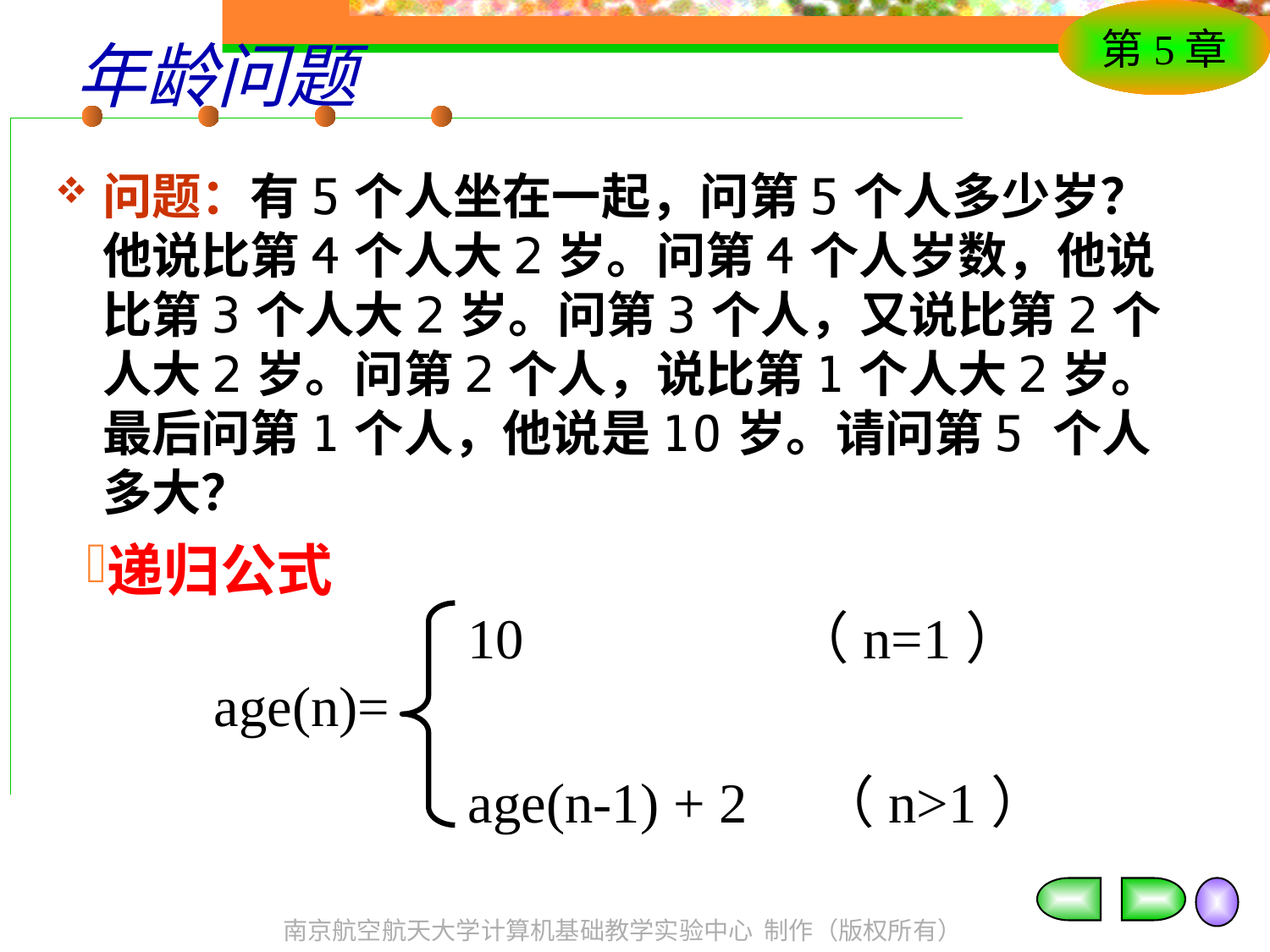

# 年龄问题
问题：有5个人坐在一起，问第5个人多少岁？他说比第4个人大2岁。问第4个人岁数，他说比第3个人大2岁。问第3个人，又说比第2个人大2岁。问第2个人，说比第1个人大2岁。最后问第1个人，他说是10岁。请问第5 个人多大？
递归公式
			10                  （n=1）
	age(n)=
			age(n-1) + 2    （n>1）